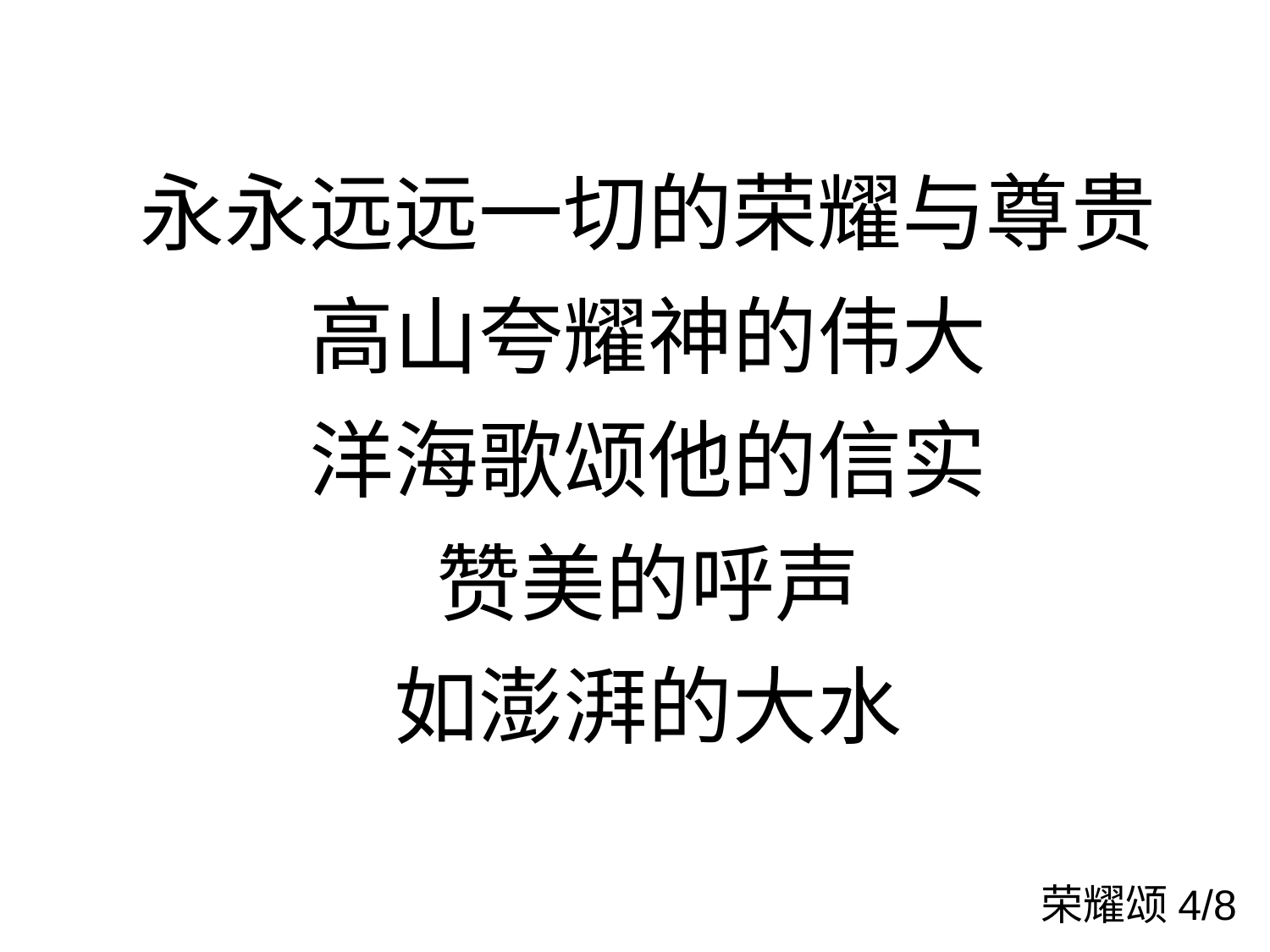

永永远远一切的荣耀与尊贵
高山夸耀神的伟大
洋海歌颂他的信实
赞美的呼声
如澎湃的大水
荣耀颂4/8